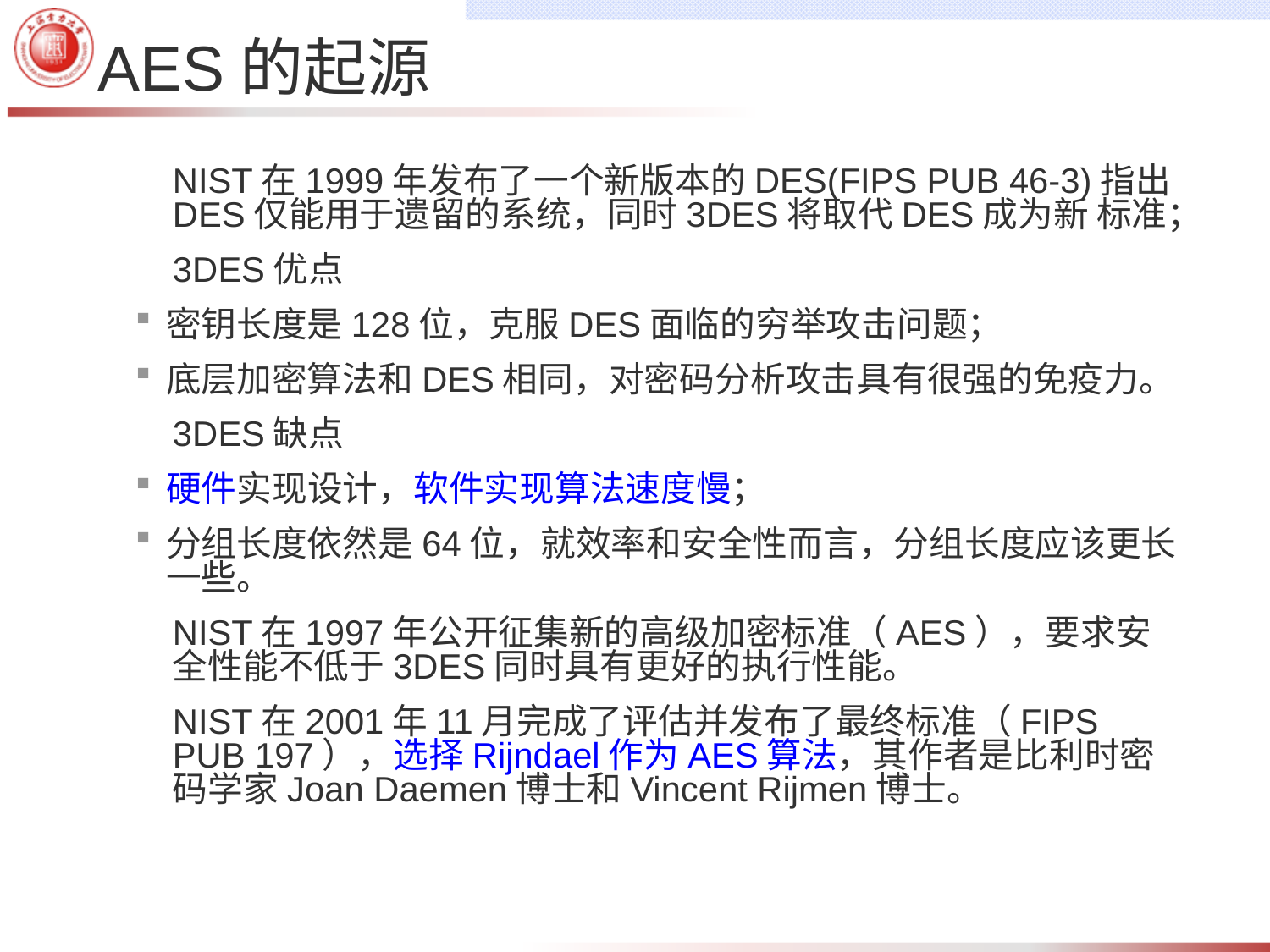

# AES的起源
NIST在1999年发布了一个新版本的DES(FIPS PUB 46-3)指出DES仅能用于遗留的系统，同时3DES将取代DES成为新 标准；
3DES优点
密钥长度是128位，克服DES面临的穷举攻击问题；
底层加密算法和DES相同，对密码分析攻击具有很强的免疫力。
3DES缺点
硬件实现设计，软件实现算法速度慢；
分组长度依然是64位，就效率和安全性而言，分组长度应该更长一些。
NIST在1997年公开征集新的高级加密标准（AES），要求安全性能不低于3DES同时具有更好的执行性能。
NIST在2001年11月完成了评估并发布了最终标准（FIPS PUB 197），选择Rijndael作为AES算法，其作者是比利时密码学家Joan Daemen博士和Vincent Rijmen博士。